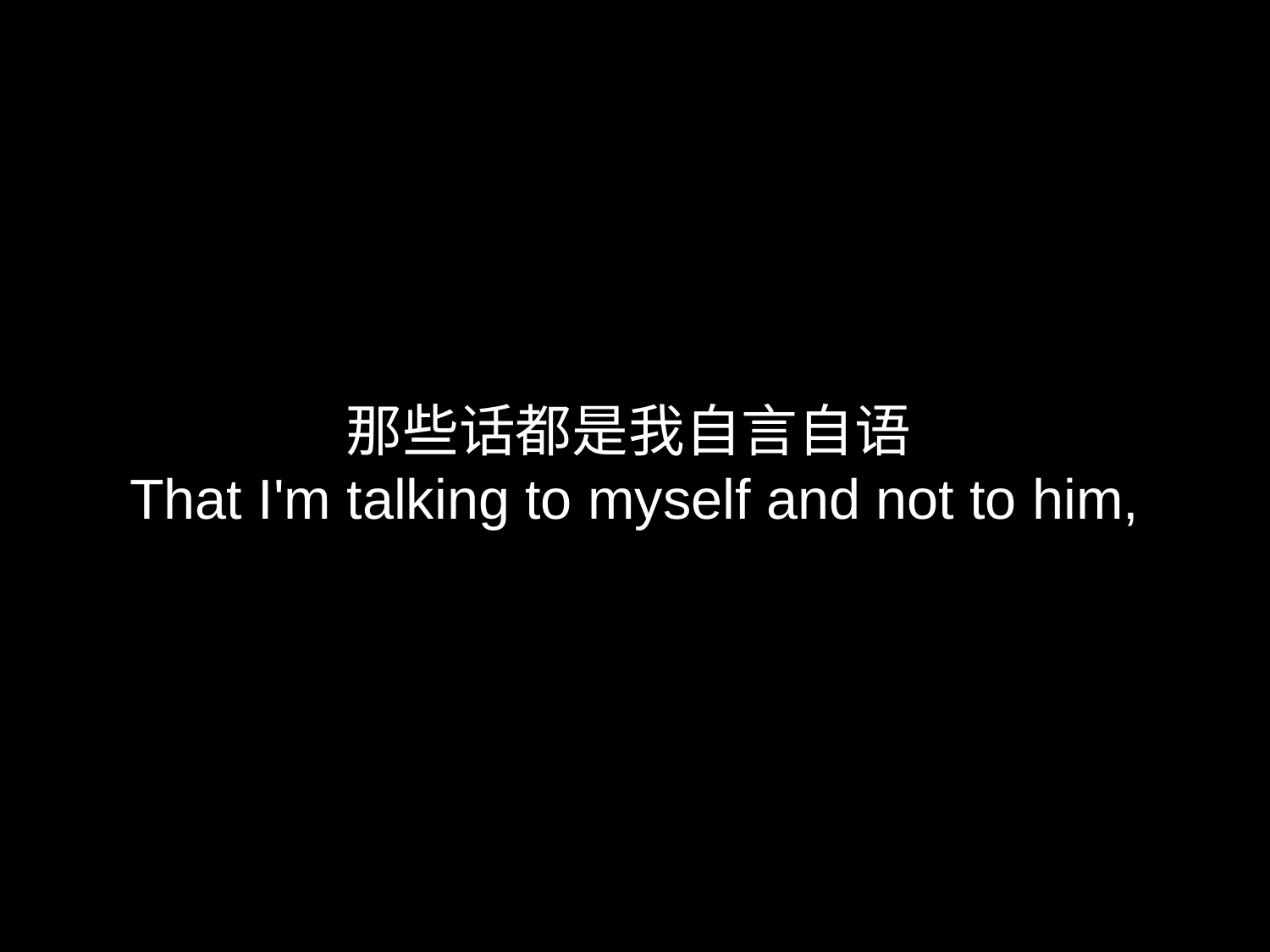

那些话都是我自言自语
That I'm talking to myself and not to him,